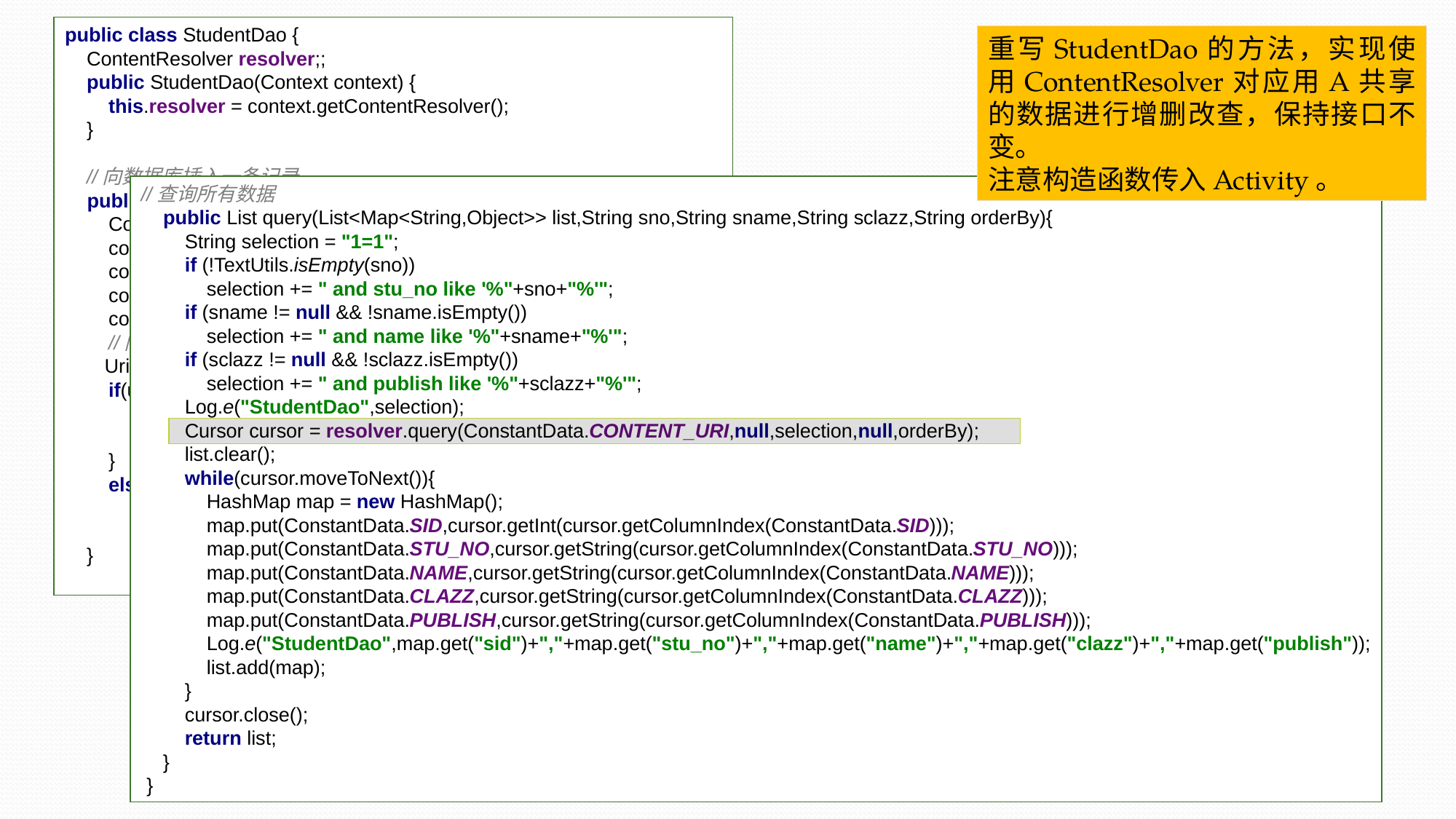

public class StudentDao {
    ContentResolver resolver;;
    public StudentDao(Context context) {
        this.resolver = context.getContentResolver();
    }
    //向数据库插入一条记录
    public boolean insert(String sno,String sname,String sclazz){
        ContentValues contentValues=new ContentValues();
        contentValues.put(ConstantData.STU_NO,sno);
        contentValues.put(ConstantData.NAME,sname);
        contentValues.put(ConstantData.CLAZZ,sclazz);
        contentValues.put(ConstantData.PUBLISH,getTime());
        //向表中插入记录
        Uri uri = resolver.insert(ConstantData.CONTENT_URI,contentValues);
        if(uri != null){
            Log.e("dao insert:",uri.toString());
            return true;
        }
        else
            return false;
    }
重写StudentDao的方法，实现使用ContentResolver对应用A共享的数据进行增删改查，保持接口不变。
注意构造函数传入Activity。
//查询所有数据
    public List query(List<Map<String,Object>> list,String sno,String sname,String sclazz,String orderBy){
        String selection = "1=1";
        if (!TextUtils.isEmpty(sno))
            selection += " and stu_no like '%"+sno+"%'";
        if (sname != null && !sname.isEmpty())
            selection += " and name like '%"+sname+"%'";
        if (sclazz != null && !sclazz.isEmpty())
            selection += " and publish like '%"+sclazz+"%'";
        Log.e("StudentDao",selection);
        Cursor cursor = resolver.query(ConstantData.CONTENT_URI,null,selection,null,orderBy);
        list.clear();
        while(cursor.moveToNext()){
            HashMap map = new HashMap();
            map.put(ConstantData.SID,cursor.getInt(cursor.getColumnIndex(ConstantData.SID)));
            map.put(ConstantData.STU_NO,cursor.getString(cursor.getColumnIndex(ConstantData.STU_NO)));
            map.put(ConstantData.NAME,cursor.getString(cursor.getColumnIndex(ConstantData.NAME)));
            map.put(ConstantData.CLAZZ,cursor.getString(cursor.getColumnIndex(ConstantData.CLAZZ)));
            map.put(ConstantData.PUBLISH,cursor.getString(cursor.getColumnIndex(ConstantData.PUBLISH)));
            Log.e("StudentDao",map.get("sid")+","+map.get("stu_no")+","+map.get("name")+","+map.get("clazz")+","+map.get("publish"));
            list.add(map);
        }
        cursor.close();
        return list;
    }
 }